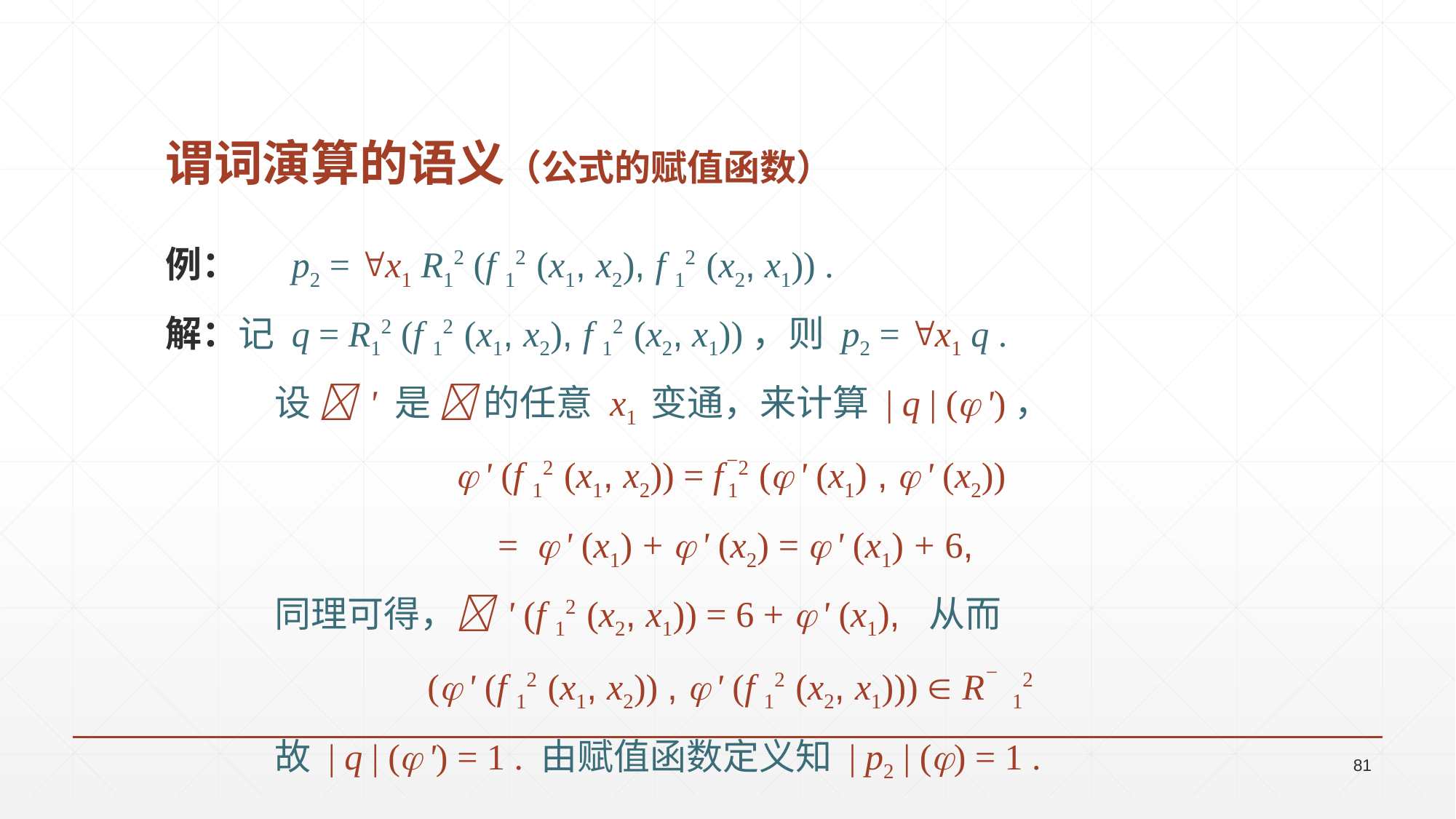

# 谓词演算的语义（公式的赋值函数）
例：	 p2 = ∀x1 R12 (f 12  (x1, x2), f 12  (x2, x1)) .
解：记 q = R12 (f 12  (x1, x2), f 12  (x2, x1))，则 p2 = ∀x1 q .
	设 ϕ ʹ 是 ϕ 的任意 x1 变通，来计算 | q | (ϕ ʹ)，
ϕ ʹ (f 12  (x1, x2)) = f −     12 (ϕ ʹ (x1) , ϕ ʹ (x2))
=  ϕ ʹ (x1) + ϕ ʹ (x2) = ϕ ʹ (x1) + 6,
	同理可得，ϕ ʹ (f 12  (x2, x1)) = 6 + ϕ ʹ (x1),  从而
(ϕ ʹ (f 12  (x1, x2)) , ϕ ʹ (f 12  (x2, x1))) ∈ R−   12
 	故 | q | (ϕ ʹ) = 1 . 由赋值函数定义知 | p2 | (ϕ) = 1 .
81